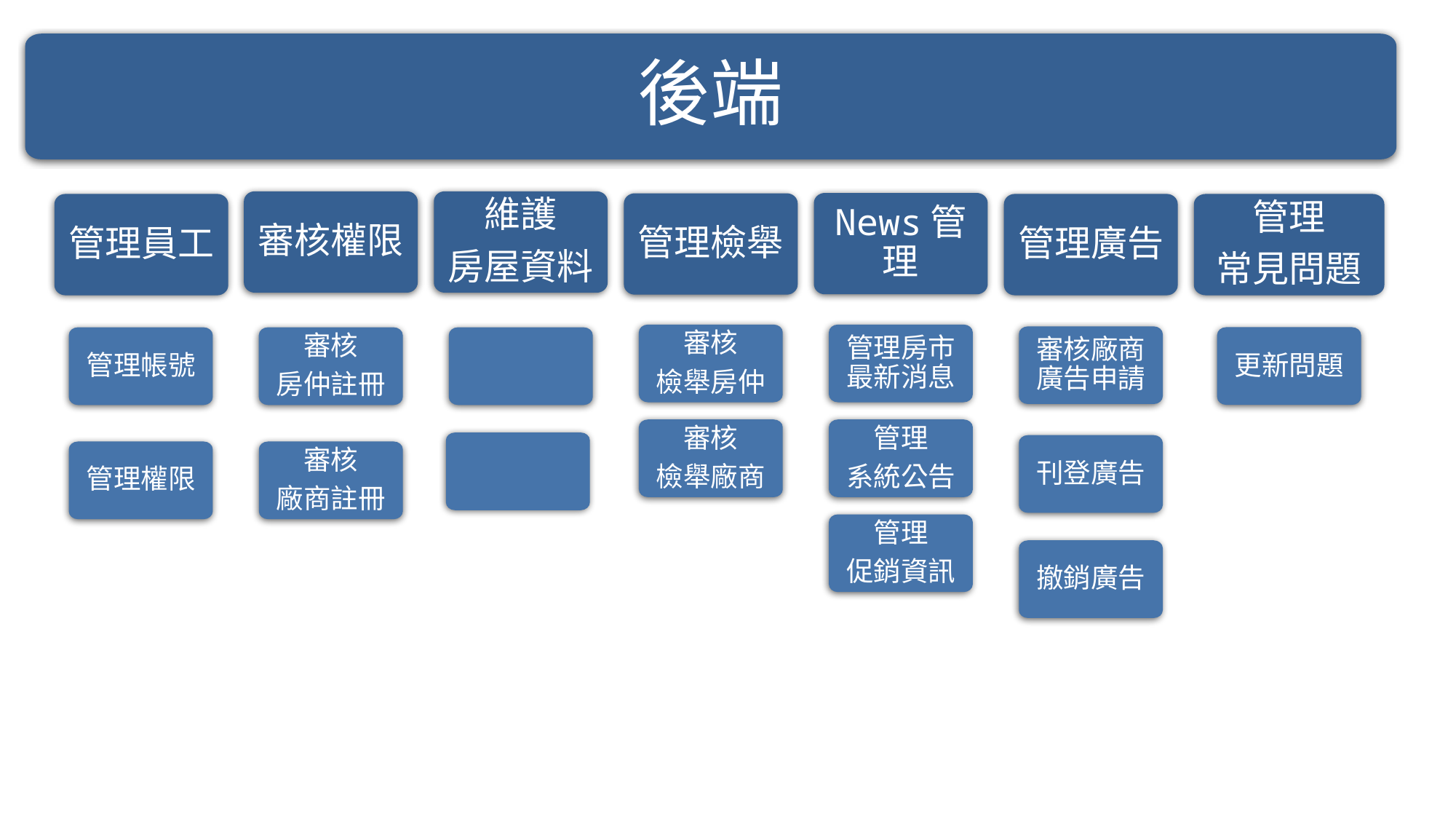

後端
審核權限
維護
房屋資料
News管理
管理檢舉
管理員工
管理廣告
管理
常見問題
審核
檢舉房仲
管理房市最新消息
審核廠商廣告申請
更新問題
管理帳號

審核
房仲註冊
審核
檢舉廠商
管理
系統公告

刊登廣告
管理權限
審核
廠商註冊
管理
促銷資訊
撤銷廣告